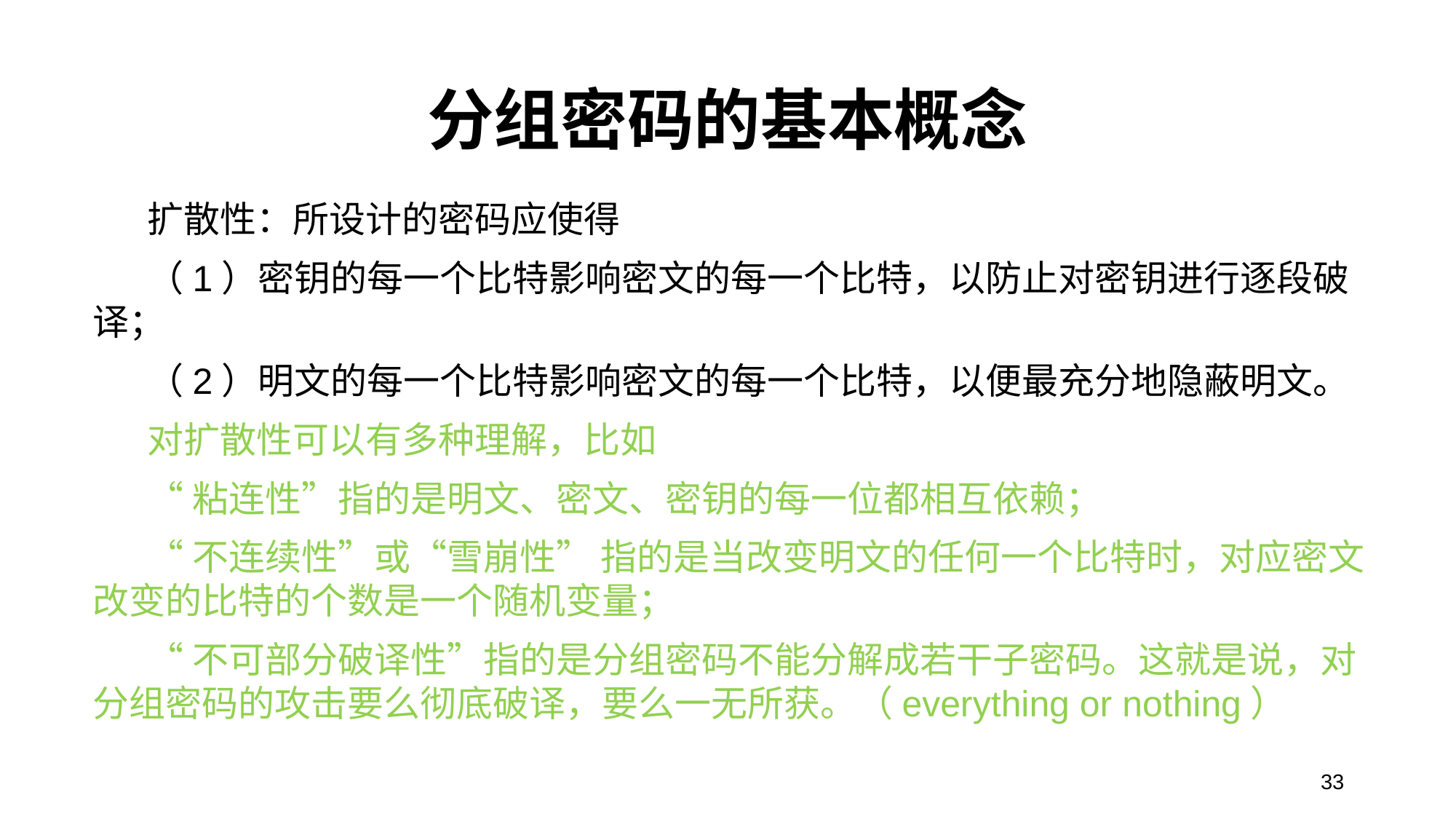

# 分组密码的基本概念
扩散性：所设计的密码应使得
（1）密钥的每一个比特影响密文的每一个比特，以防止对密钥进行逐段破译；
（2）明文的每一个比特影响密文的每一个比特，以便最充分地隐蔽明文。
对扩散性可以有多种理解，比如
“粘连性”指的是明文、密文、密钥的每一位都相互依赖；
“不连续性”或“雪崩性” 指的是当改变明文的任何一个比特时，对应密文改变的比特的个数是一个随机变量；
“不可部分破译性”指的是分组密码不能分解成若干子密码。这就是说，对分组密码的攻击要么彻底破译，要么一无所获。（everything or nothing）
33